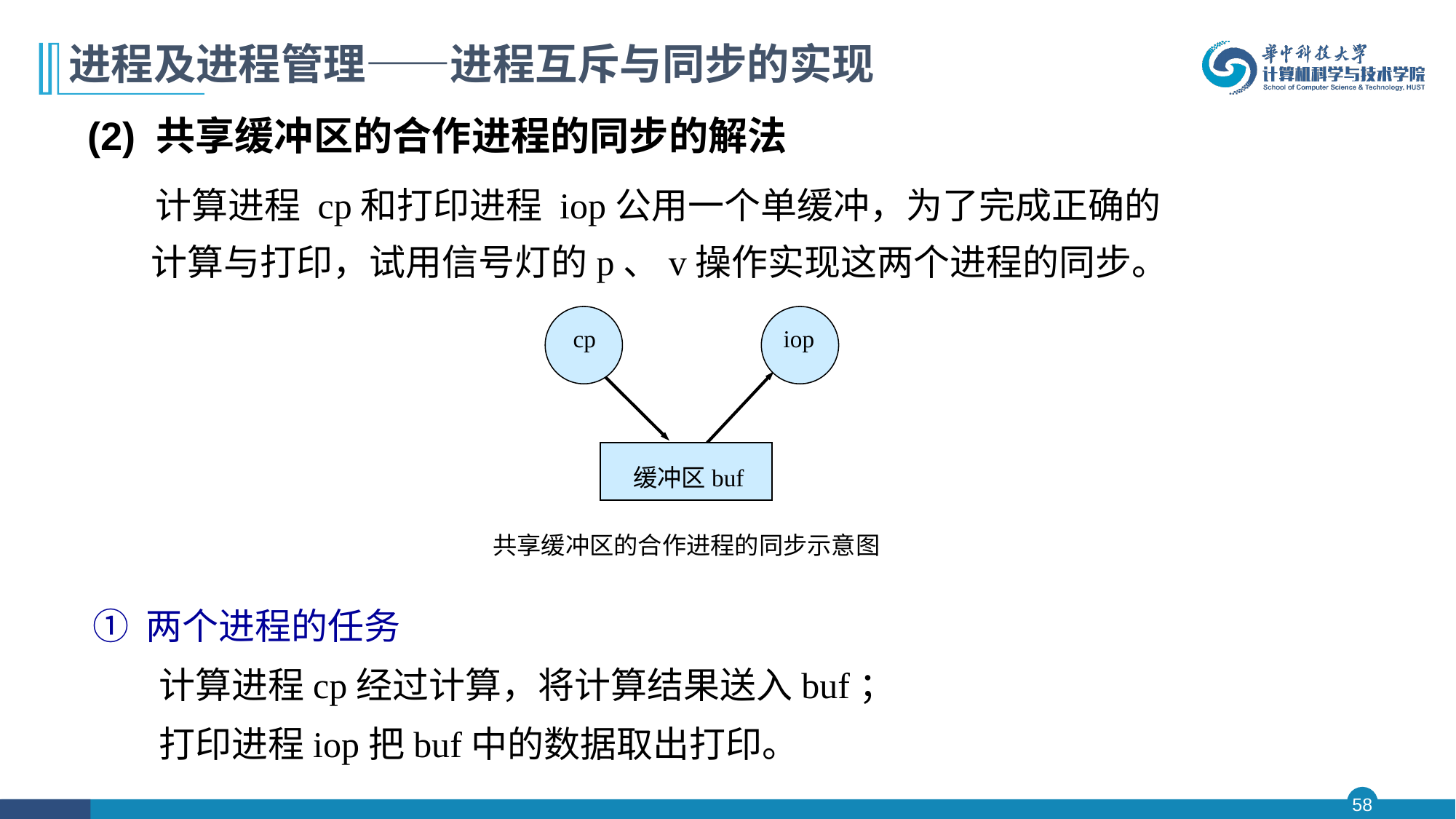

# 进程及进程管理——进程互斥与同步的实现
(2) 共享缓冲区的合作进程的同步的解法
         计算进程 cp和打印进程 iop公用一个单缓冲，为了完成正确的计算与打印，试用信号灯的p、v操作实现这两个进程的同步。
 cp
iop

   缓冲区buf
共享缓冲区的合作进程的同步示意图
① 两个进程的任务
       计算进程cp经过计算，将计算结果送入buf；
       打印进程iop把buf中的数据取出打印。